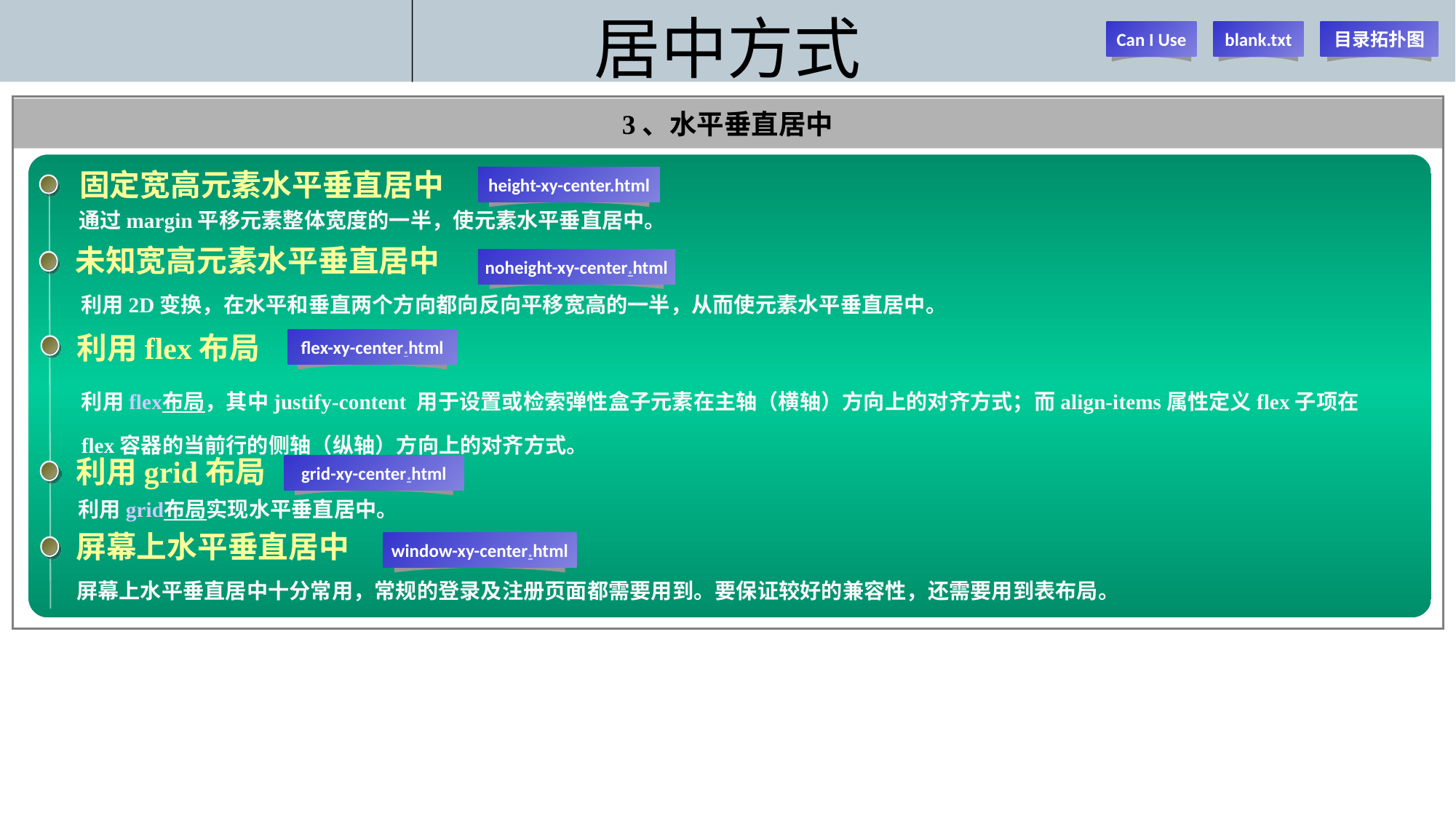

# 居中方式
Can I Use

blank.txt

目录拓扑图

3、水平垂直居中

固定宽高元素水平垂直居中
height-xy-center.html

通过margin平移元素整体宽度的一半，使元素水平垂直居中。
未知宽高元素水平垂直居中
noheight-xy-center.html

利用2D变换，在水平和垂直两个方向都向反向平移宽高的一半，从而使元素水平垂直居中。
利用flex布局
flex-xy-center.html

利用flex布局，其中justify-content 用于设置或检索弹性盒子元素在主轴（横轴）方向上的对齐方式；而align-items属性定义flex子项在flex容器的当前行的侧轴（纵轴）方向上的对齐方式。
利用grid布局
grid-xy-center.html

利用grid布局实现水平垂直居中。
屏幕上水平垂直居中
window-xy-center.html

屏幕上水平垂直居中十分常用，常规的登录及注册页面都需要用到。要保证较好的兼容性，还需要用到表布局。